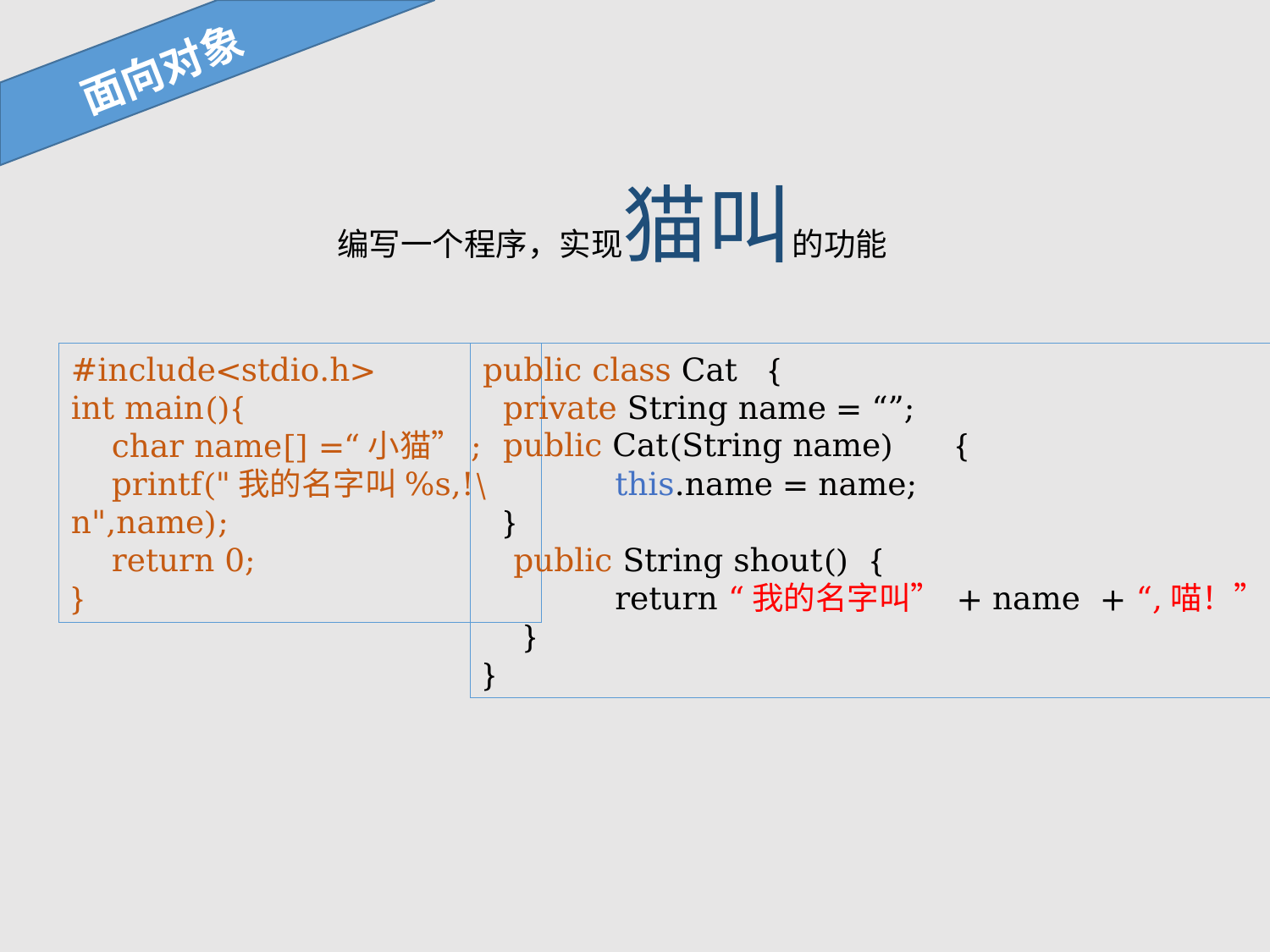

面向对象
编写一个程序，实现猫叫的功能
public class Cat   {
  private String name = “”;
  public Cat(String name)      {
             this.name = name;
  }
   public String shout()  {
             return “我的名字叫” + name  + “,喵！”;
    }
}
#include<stdio.h>
int main(){
    char name[] =“小猫”;
    printf("我的名字叫%s,!\n",name);
    return 0;
}